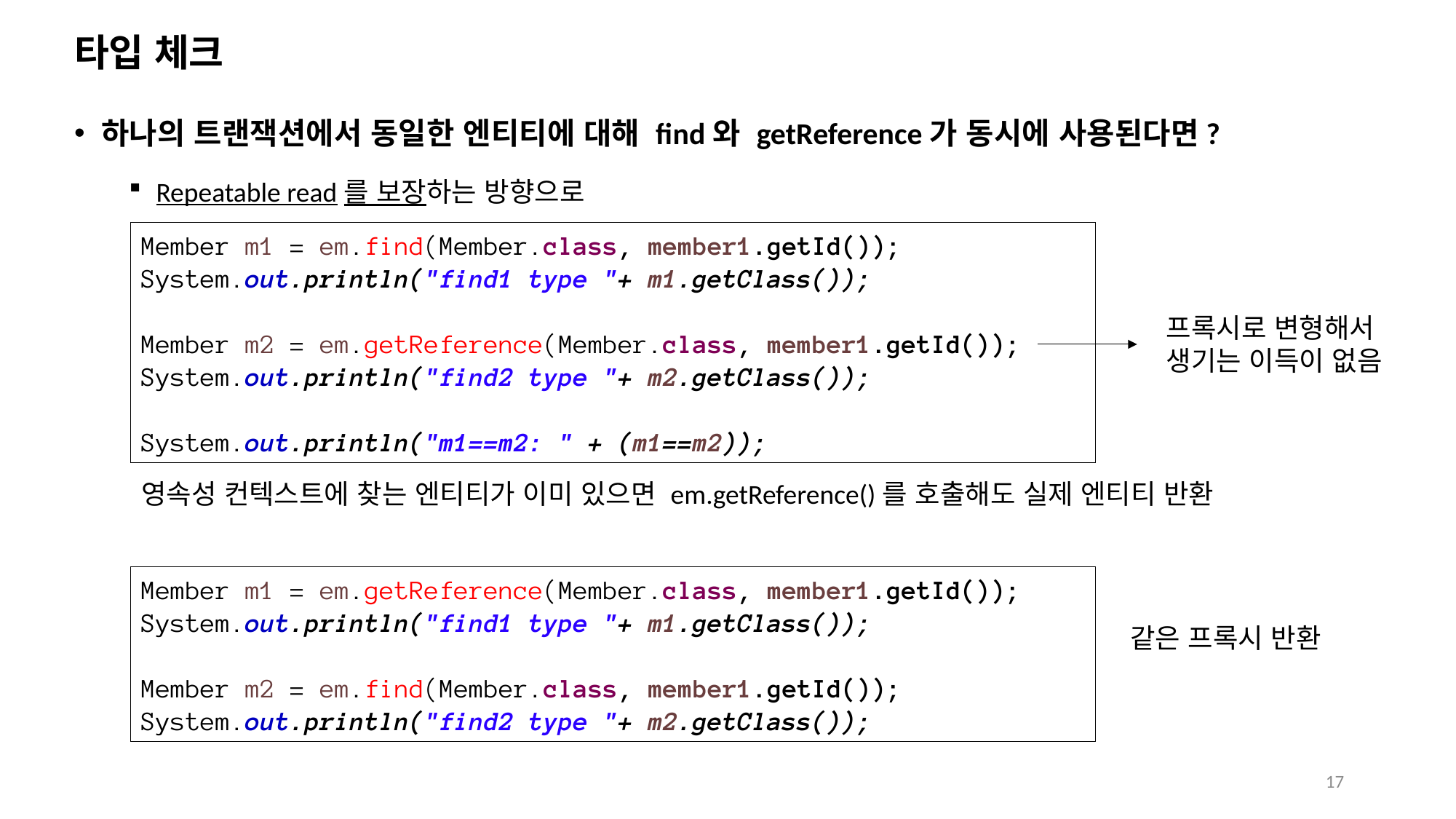

# 타입 체크
하나의 트랜잭션에서 동일한 엔티티에 대해 find와 getReference가 동시에 사용된다면?
Repeatable read를 보장하는 방향으로

Member m1 = em.find(Member.class, member1.getId());
System.out.println("find1 type "+ m1.getClass());

Member m2 = em.getReference(Member.class, member1.getId());
System.out.println("find2 type "+ m2.getClass());

System.out.println("m1==m2: " + (m1==m2));
프록시로 변형해서
생기는 이득이 없음
영속성 컨텍스트에 찾는 엔티티가 이미 있으면 em.getReference()를 호출해도 실제 엔티티 반환
Member m1 = em.getReference(Member.class, member1.getId());
System.out.println("find1 type "+ m1.getClass());

Member m2 = em.find(Member.class, member1.getId());
System.out.println("find2 type "+ m2.getClass());
같은 프록시 반환
17